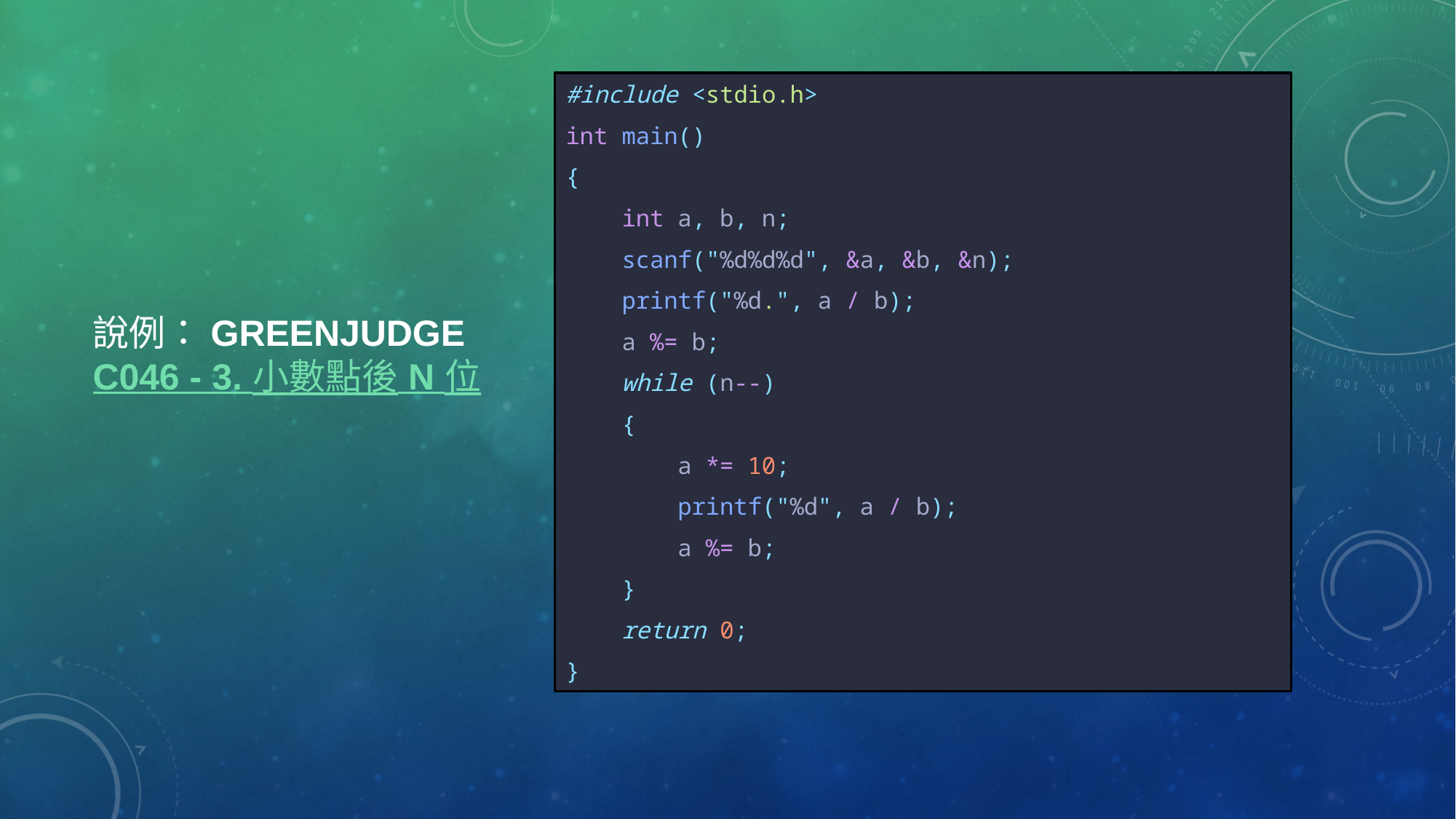

#include <stdio.h>
int main()
{
    int a, b, n;
    scanf("%d%d%d", &a, &b, &n);
    printf("%d.", a / b);
    a %= b;
    while (n--)
    {
        a *= 10;
        printf("%d", a / b);
        a %= b;
    }
    return 0;
}
# 說例：GreenJudge c046 - 3. 小數點後 N 位